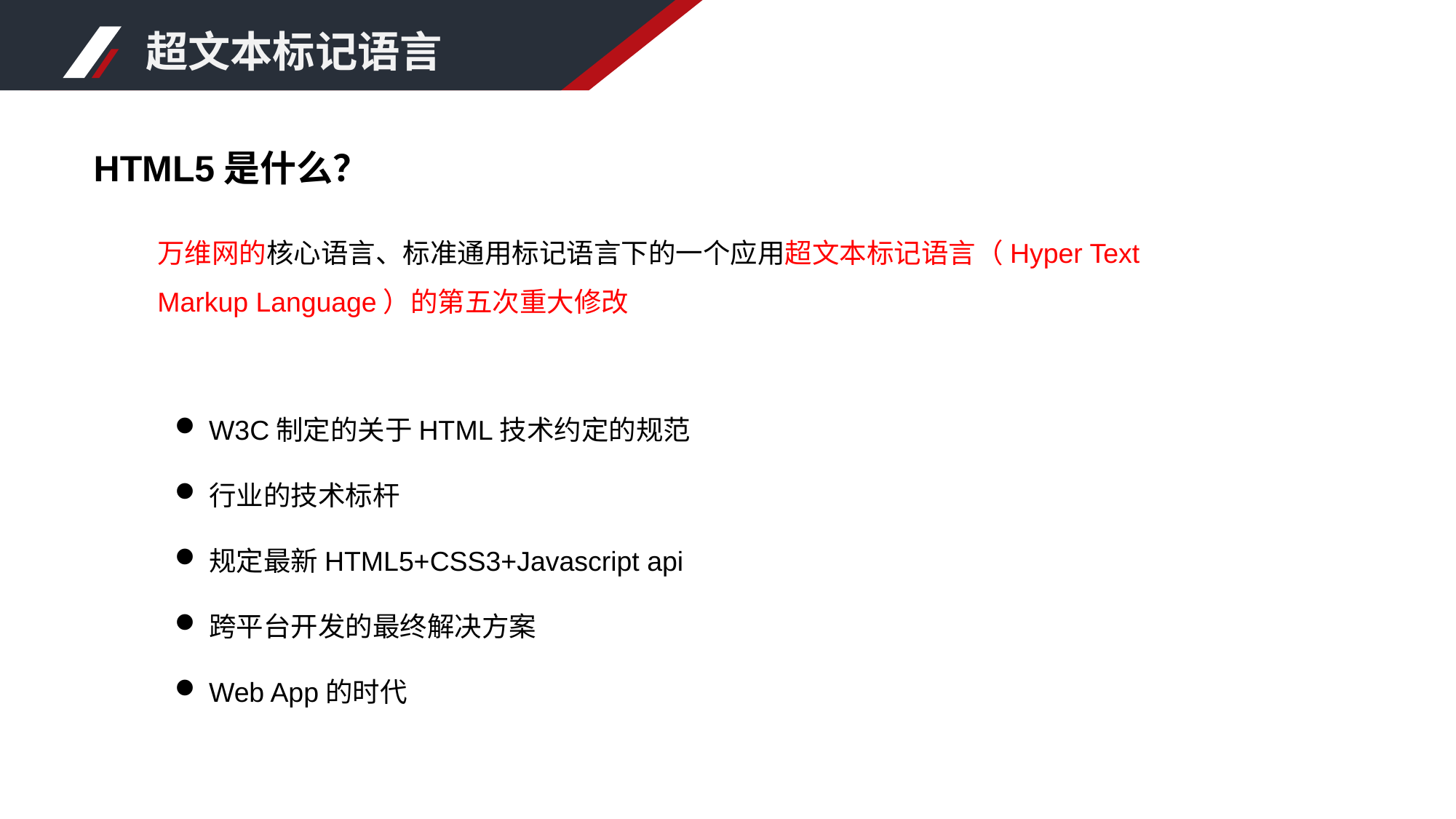

超文本标记语言
HTML5是什么？
万维网的核心语言、标准通用标记语言下的一个应用超文本标记语言（Hyper Text Markup Language）的第五次重大修改
W3C制定的关于HTML技术约定的规范
行业的技术标杆
规定最新HTML5+CSS3+Javascript api
跨平台开发的最终解决方案
Web App的时代